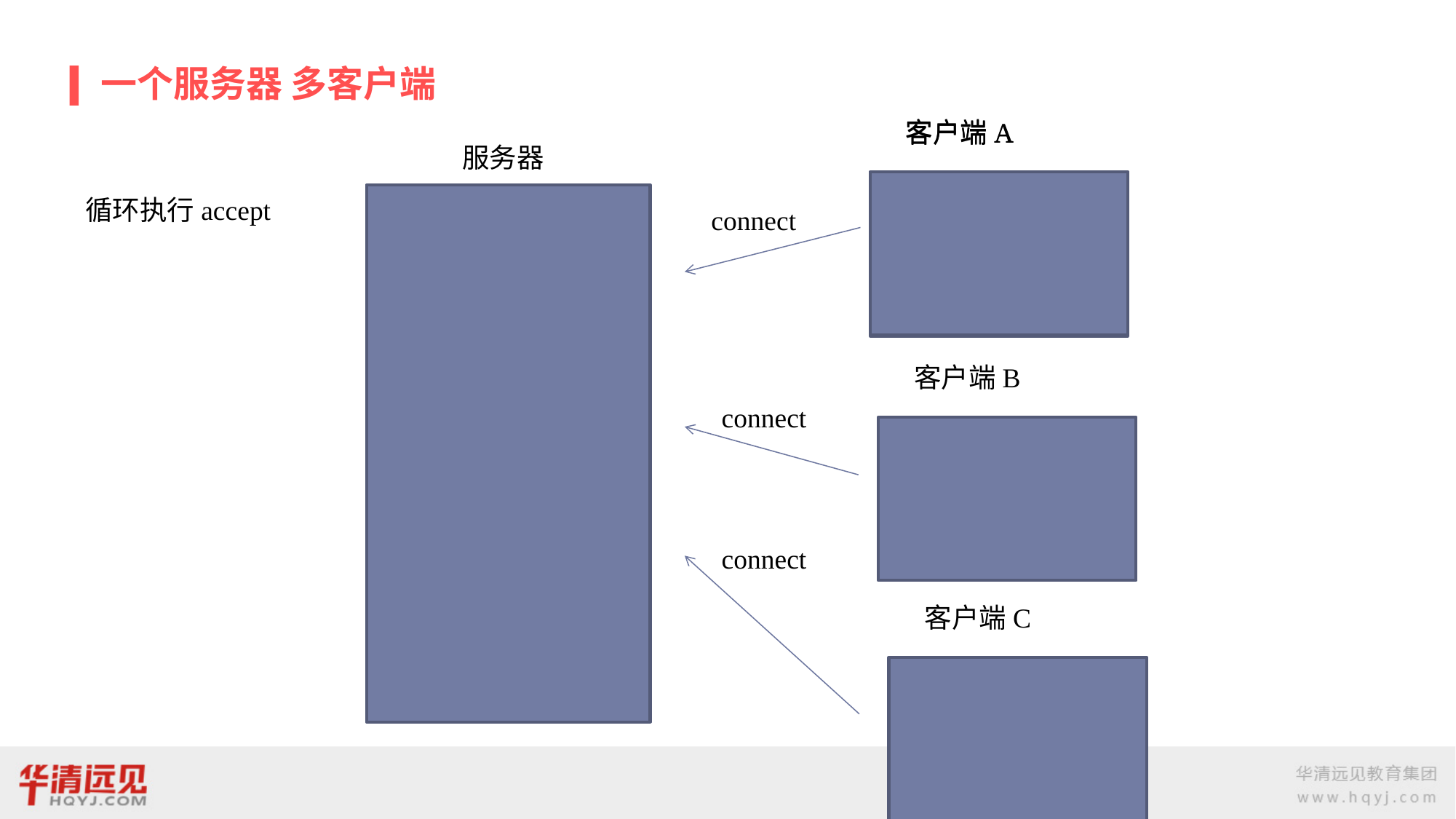

# 一个服务器 多客户端
客户端A
客户端A
服务器

循环执行accept
connect
客户端B
connect

connect
客户端C

17